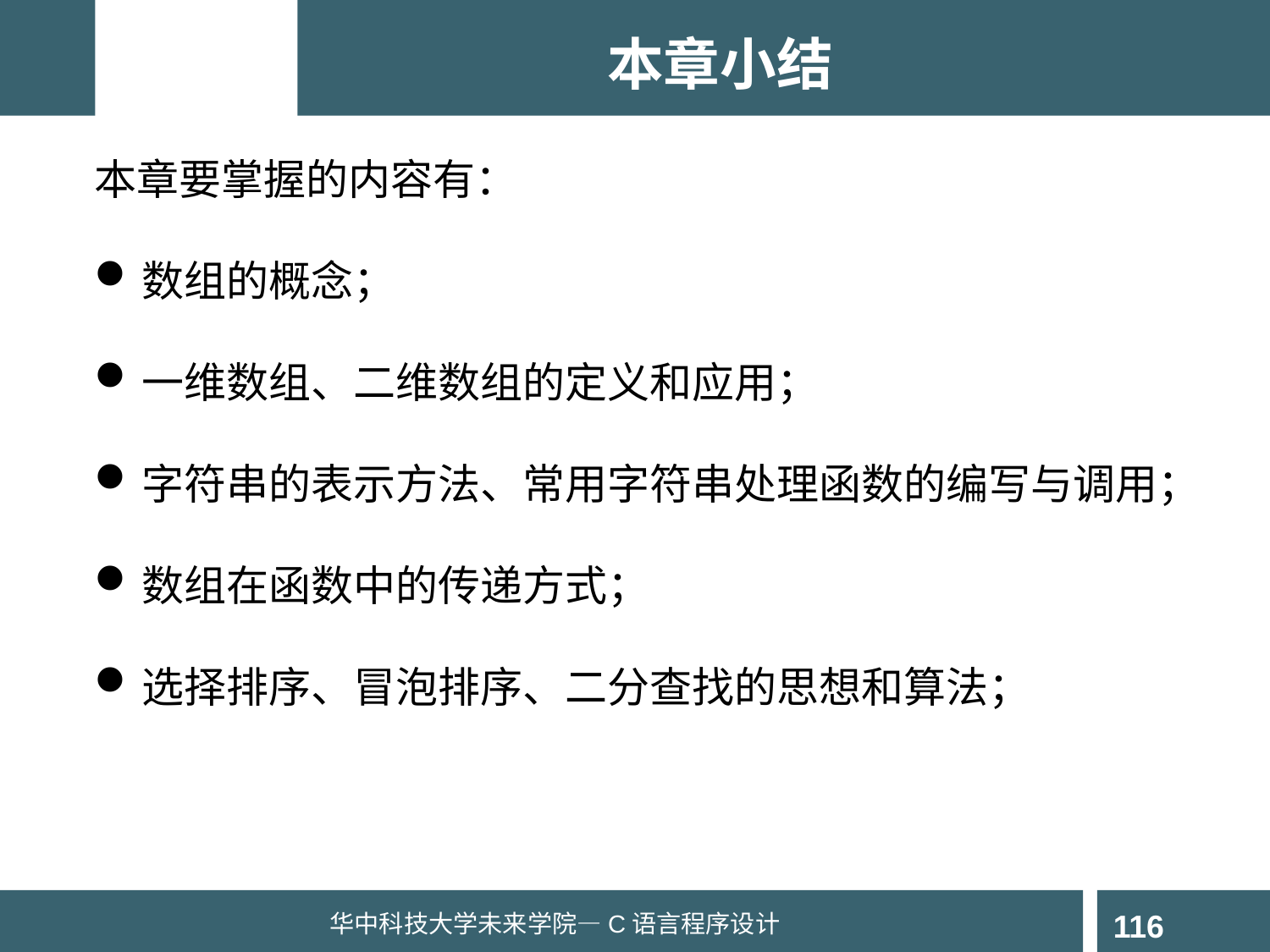

本章小结
本章要掌握的内容有：
数组的概念；
一维数组、二维数组的定义和应用；
字符串的表示方法、常用字符串处理函数的编写与调用；
数组在函数中的传递方式；
选择排序、冒泡排序、二分查找的思想和算法；